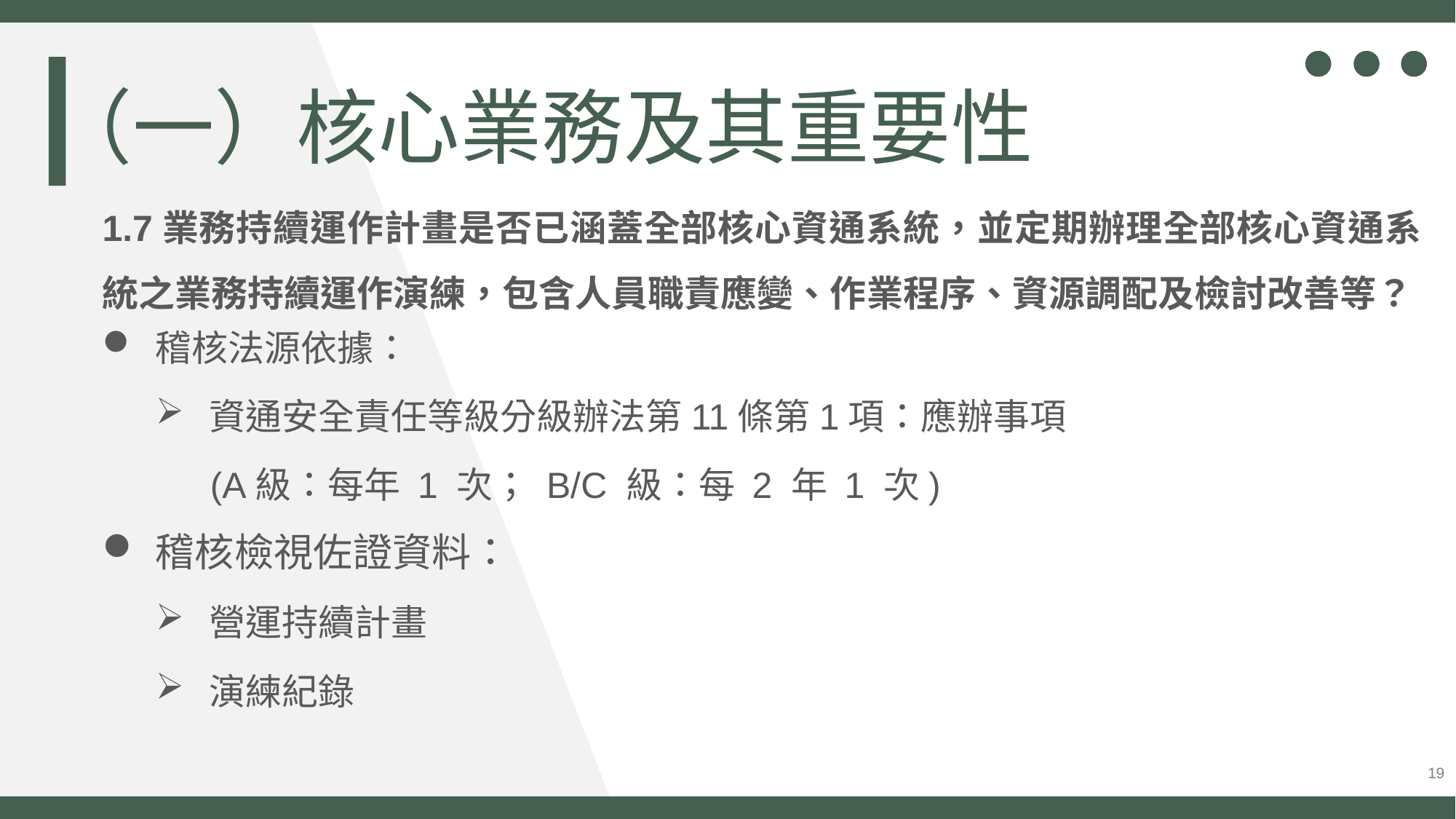

（一）核心業務及其重要性
1.7業務持續運作計畫是否已涵蓋全部核心資通系統，並定期辦理全部核心資通系統之業務持續運作演練，包含人員職責應變、作業程序、資源調配及檢討改善等？
稽核法源依據：
資通安全責任等級分級辦法第11條第1項：應辦事項
(A級：每年 1 次； B/C 級：每 2 年 1 次)
稽核檢視佐證資料：
營運持續計畫
演練紀錄
19